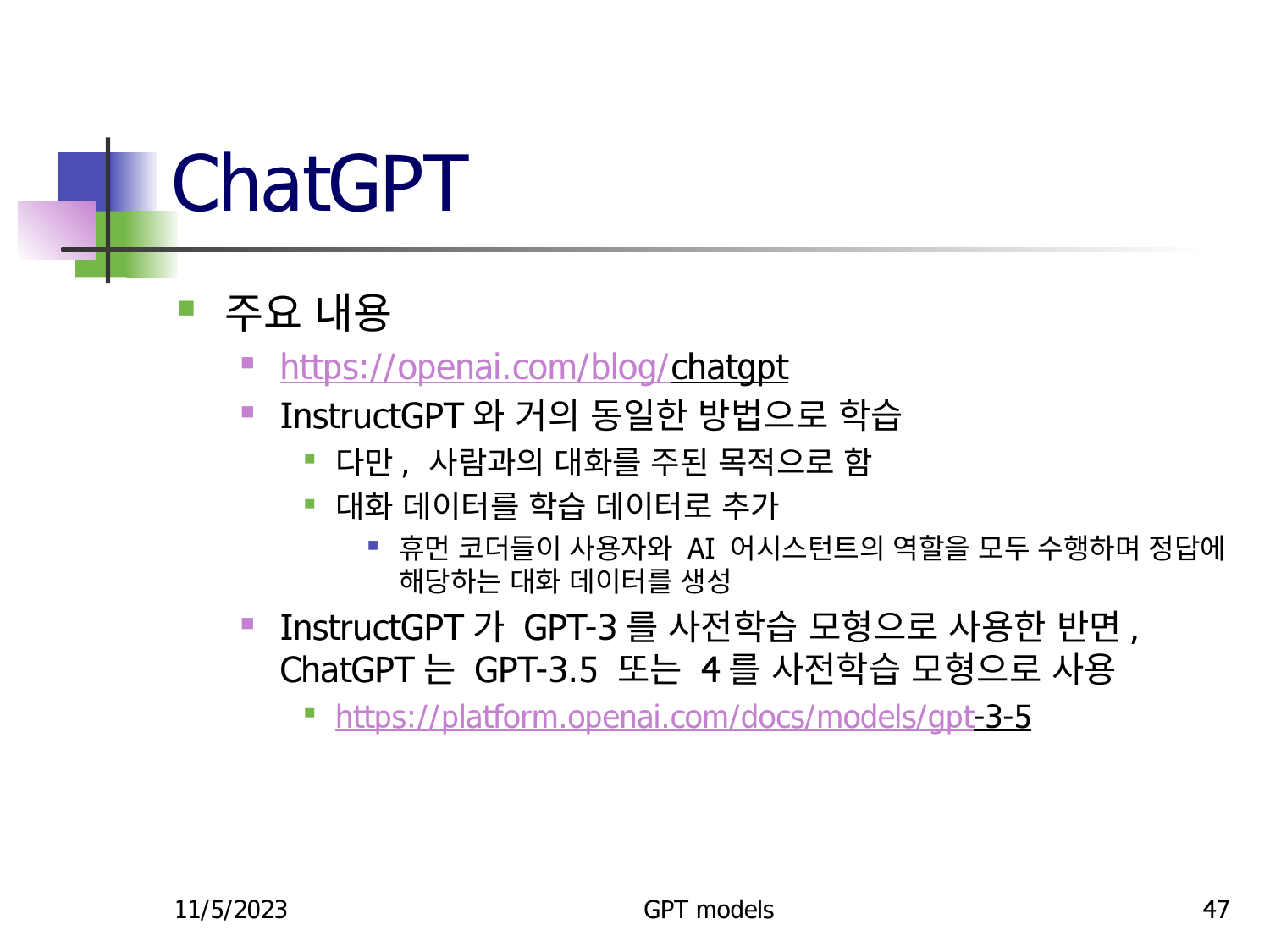

# ChatGPT
주요 내용
https://openai.com/blog/chatgpt
InstructGPT와 거의 동일한 방법으로 학습
다만, 사람과의 대화를 주된 목적으로 함
대화 데이터를 학습 데이터로 추가
휴먼 코더들이 사용자와 AI 어시스턴트의 역할을 모두 수행하며 정답에 해당하는 대화 데이터를 생성
InstructGPT가 GPT-3를 사전학습 모형으로 사용한 반면, ChatGPT는 GPT-3.5 또는 4를 사전학습 모형으로 사용
https://platform.openai.com/docs/models/gpt-3-5
11/5/2023
GPT models
47